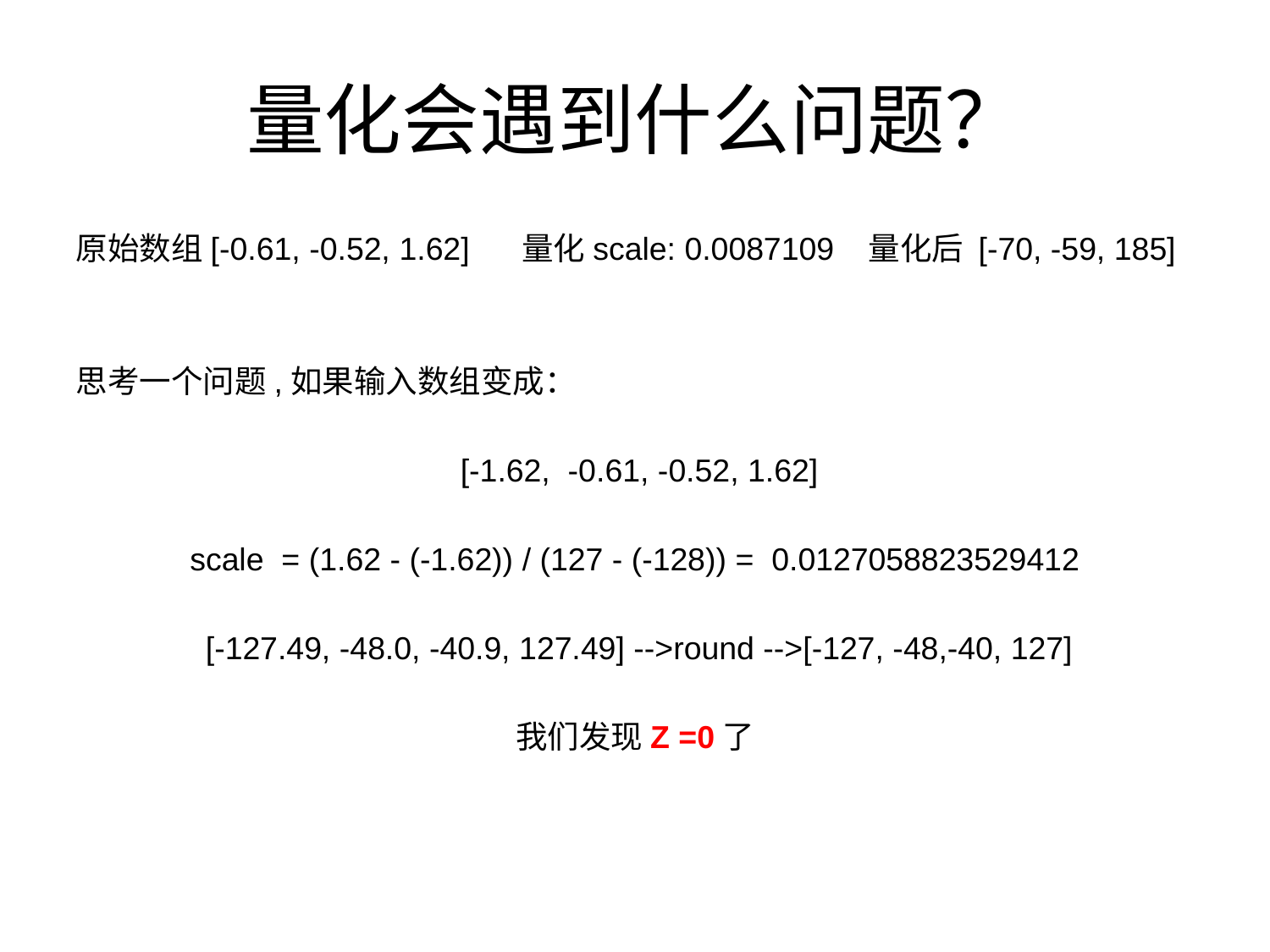

# 量化会遇到什么问题？
原始数组[-0.61, -0.52, 1.62]     量化scale: 0.0087109   量化后 [-70, -59, 185]

思考一个问题,如果输入数组变成：

 [-1.62,  -0.61, -0.52, 1.62]

scale  = (1.62 - (-1.62)) / (127 - (-128)) =  0.0127058823529412

 [-127.49, -48.0, -40.9, 127.49] -->round -->[-127, -48,-40, 127]

我们发现Z =0了